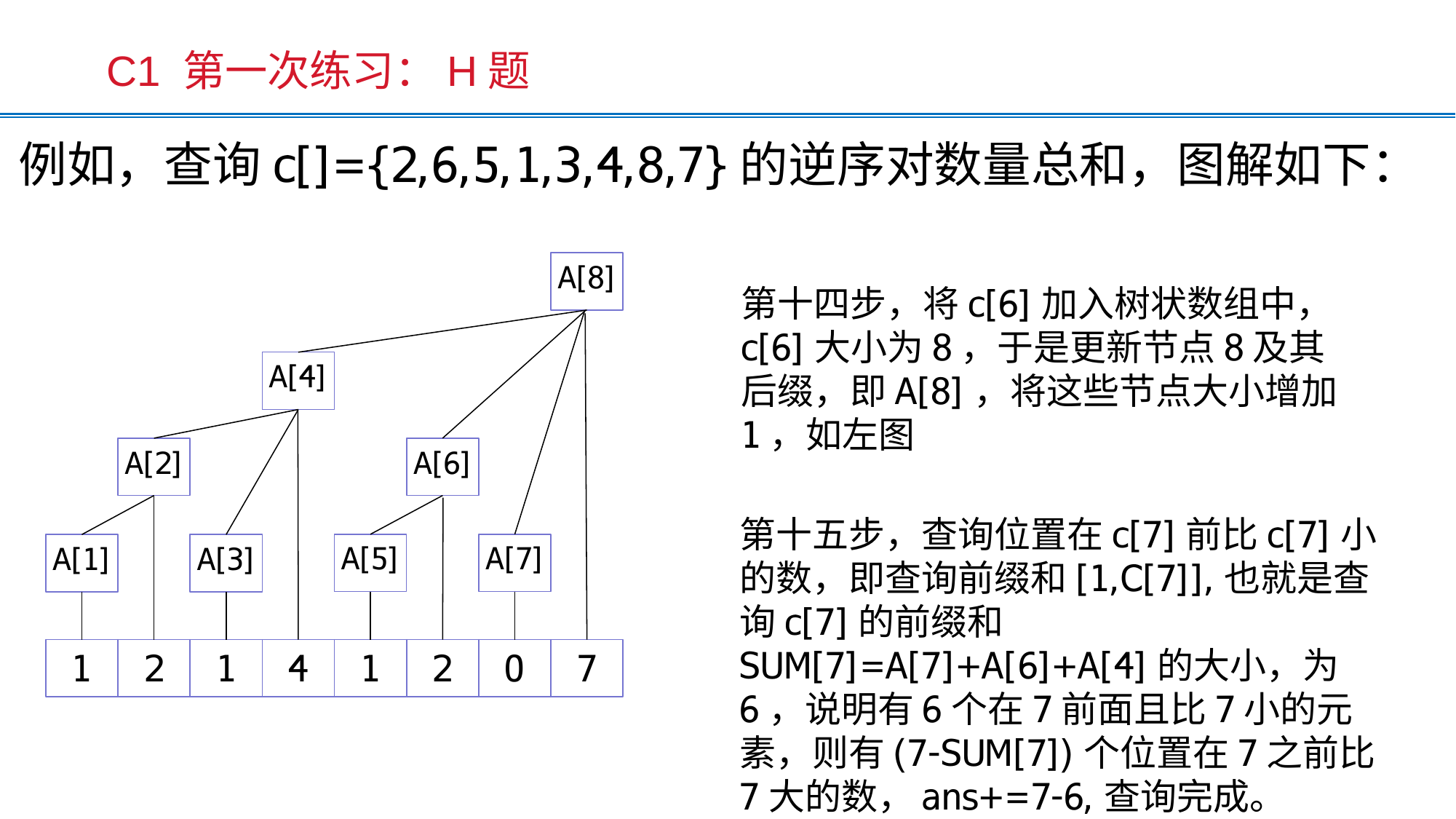

C1 第一次练习：H题

例如，查询c[]={2,6,5,1,3,4,8,7}的逆序对数量总和，图解如下：
A[8]
第十四步，将c[6]加入树状数组中，c[6]大小为8，于是更新节点8及其后缀，即A[8]，将这些节点大小增加1，如左图
A[4]
A[2]
A[6]
第十五步，查询位置在c[7]前比c[7]小的数，即查询前缀和[1,C[7]],也就是查询c[7]的前缀和SUM[7]=A[7]+A[6]+A[4]的大小，为6，说明有6个在7前面且比7小的元素，则有(7-SUM[7])个位置在7之前比7大的数，ans+=7-6,查询完成。
A[5]
A[7]
A[1]
A[3]
1
2
1
4
1
2
0
7